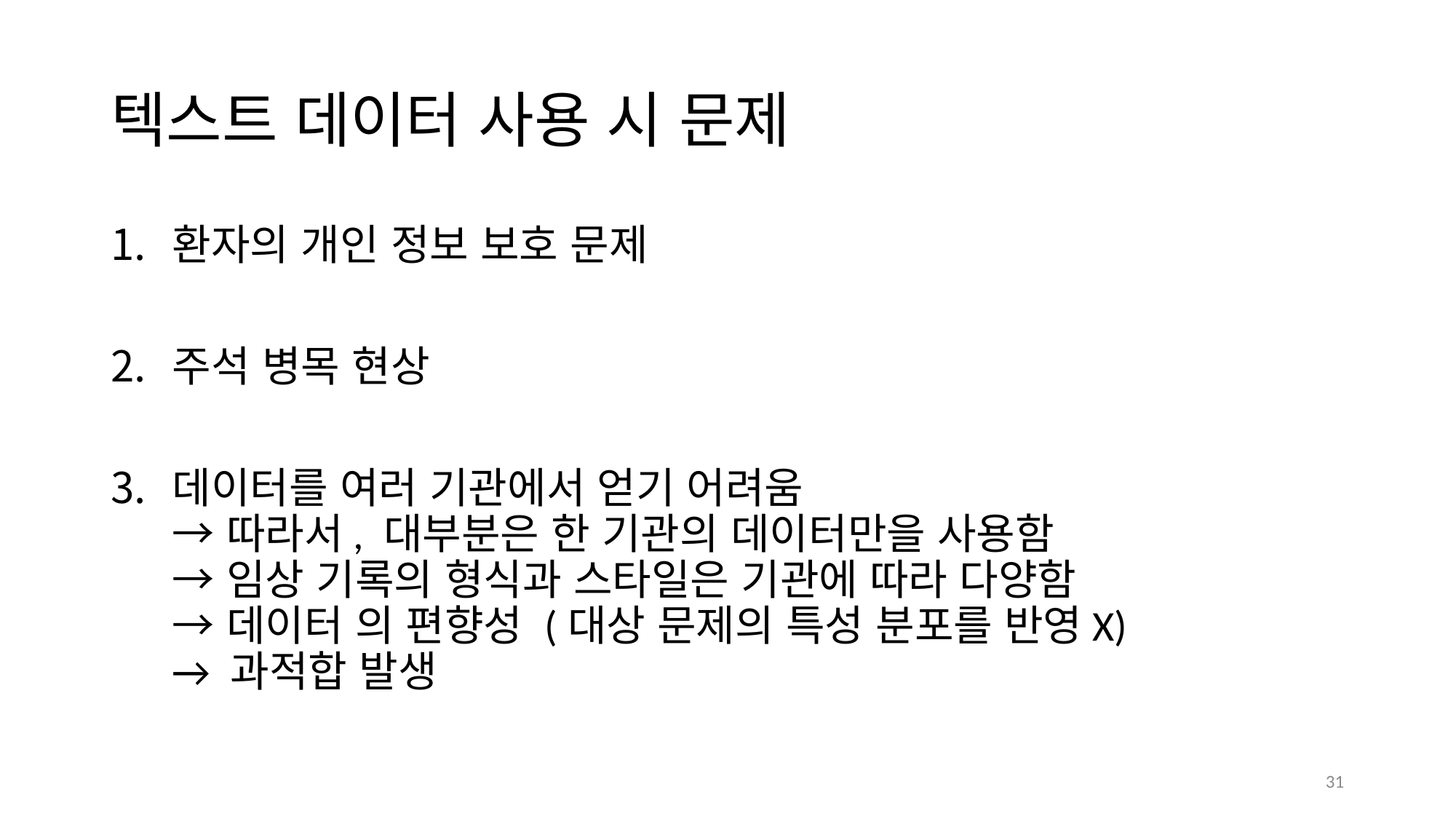

# 텍스트 데이터 사용 시 문제
환자의 개인 정보 보호 문제

주석 병목 현상

데이터를 여러 기관에서 얻기 어려움
→ 따라서, 대부분은 한 기관의 데이터만을 사용함
→ 임상 기록의 형식과 스타일은 기관에 따라 다양함
→ 데이터 의 편향성 (대상 문제의 특성 분포를 반영X)
→ 과적합 발생
31